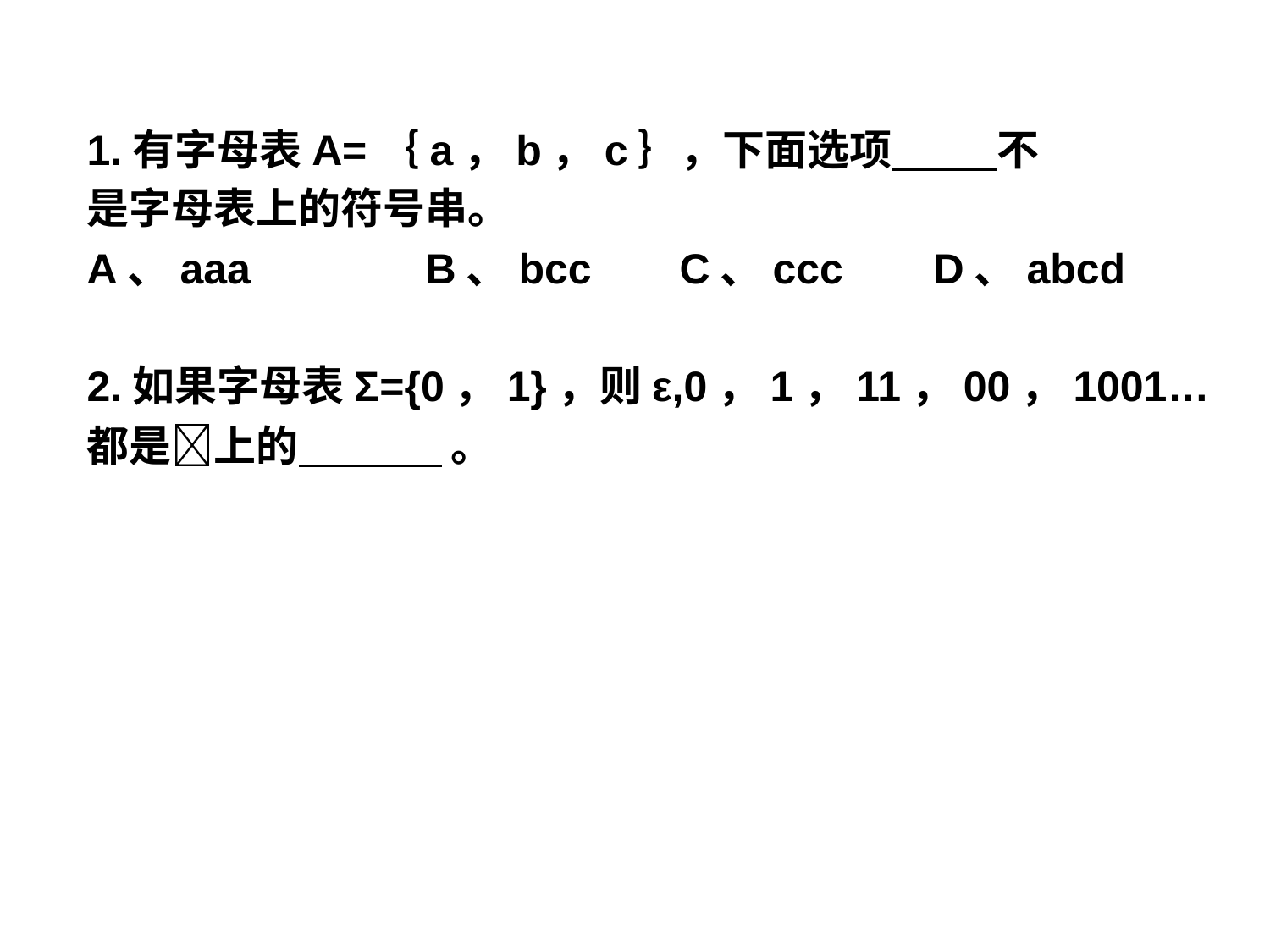

1.有字母表A=｛a，b，c｝，下面选项           不
是字母表上的符号串。
A、aaa		B、bcc	C、ccc	D、abcd

2.如果字母表Σ={0，1}，则ε,0，1，11，00，1001…
都是Σ上的                。